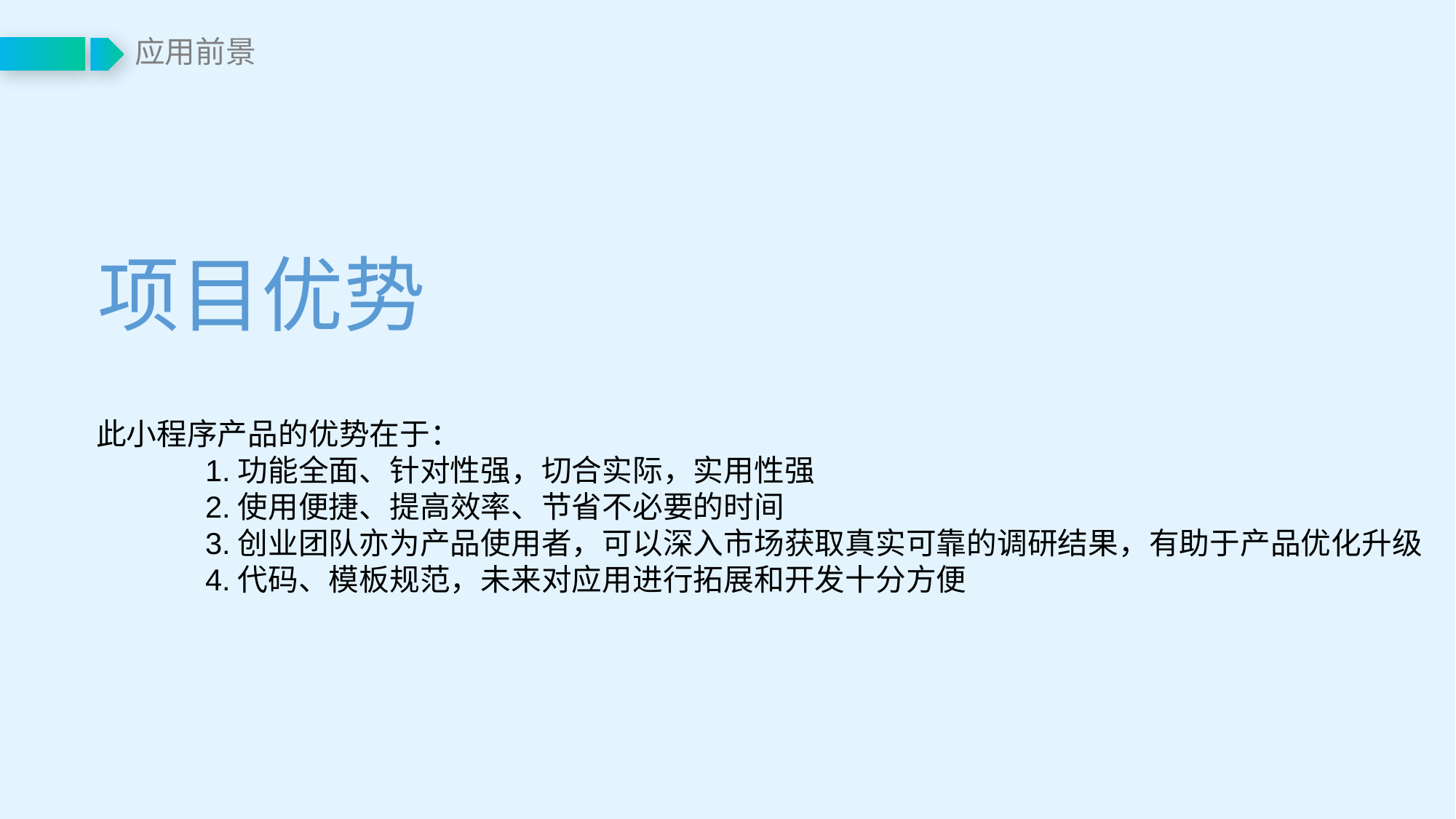

应用前景

项目优势
此小程序产品的优势在于：
	1.功能全面、针对性强，切合实际，实用性强
	2.使用便捷、提高效率、节省不必要的时间
	3.创业团队亦为产品使用者，可以深入市场获取真实可靠的调研结果，有助于产品优化升级
	4.代码、模板规范，未来对应用进行拓展和开发十分方便